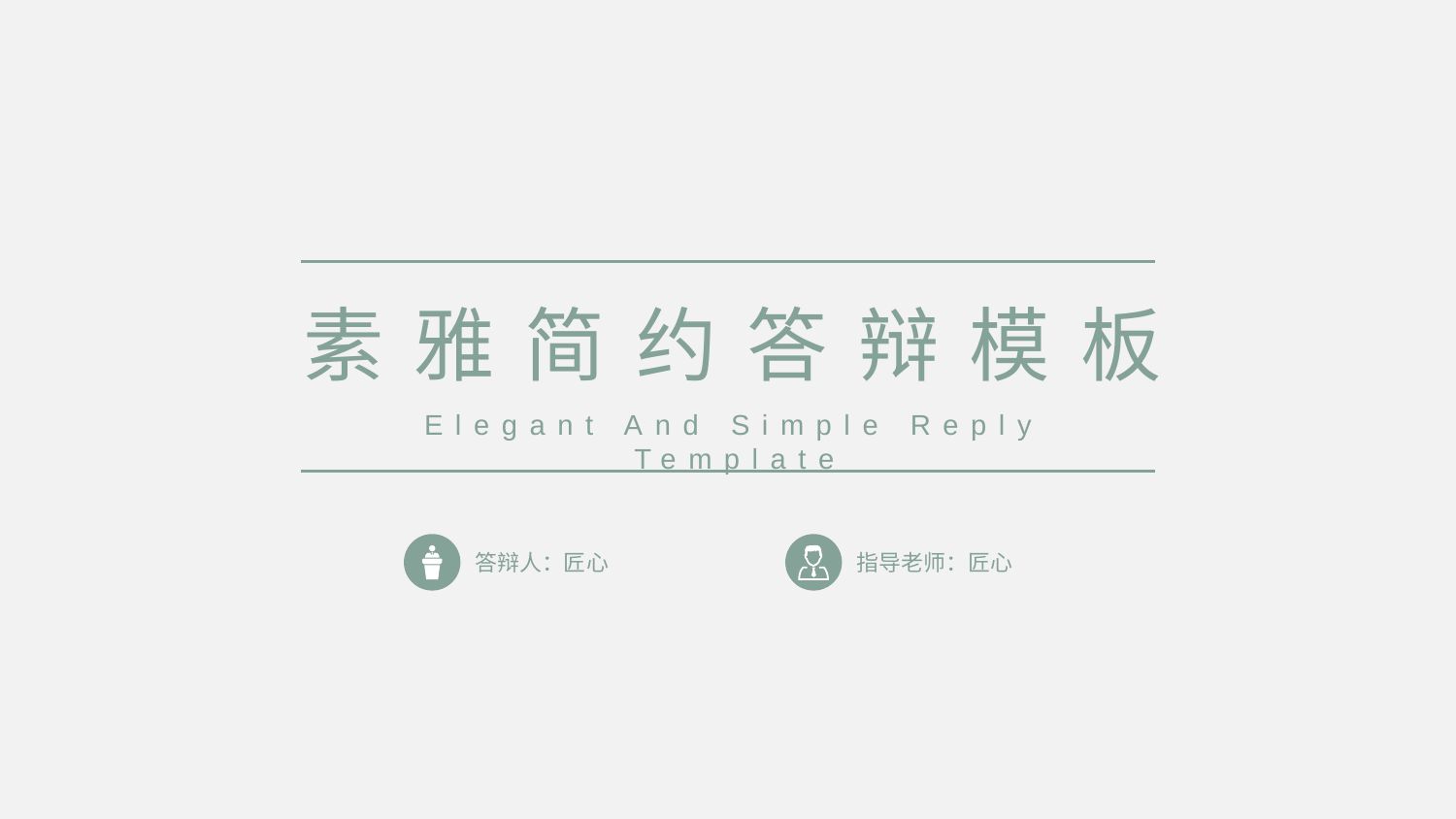

素雅简约答辩模板
Elegant And Simple Reply Template

答辩人：匠心
指导老师：匠心